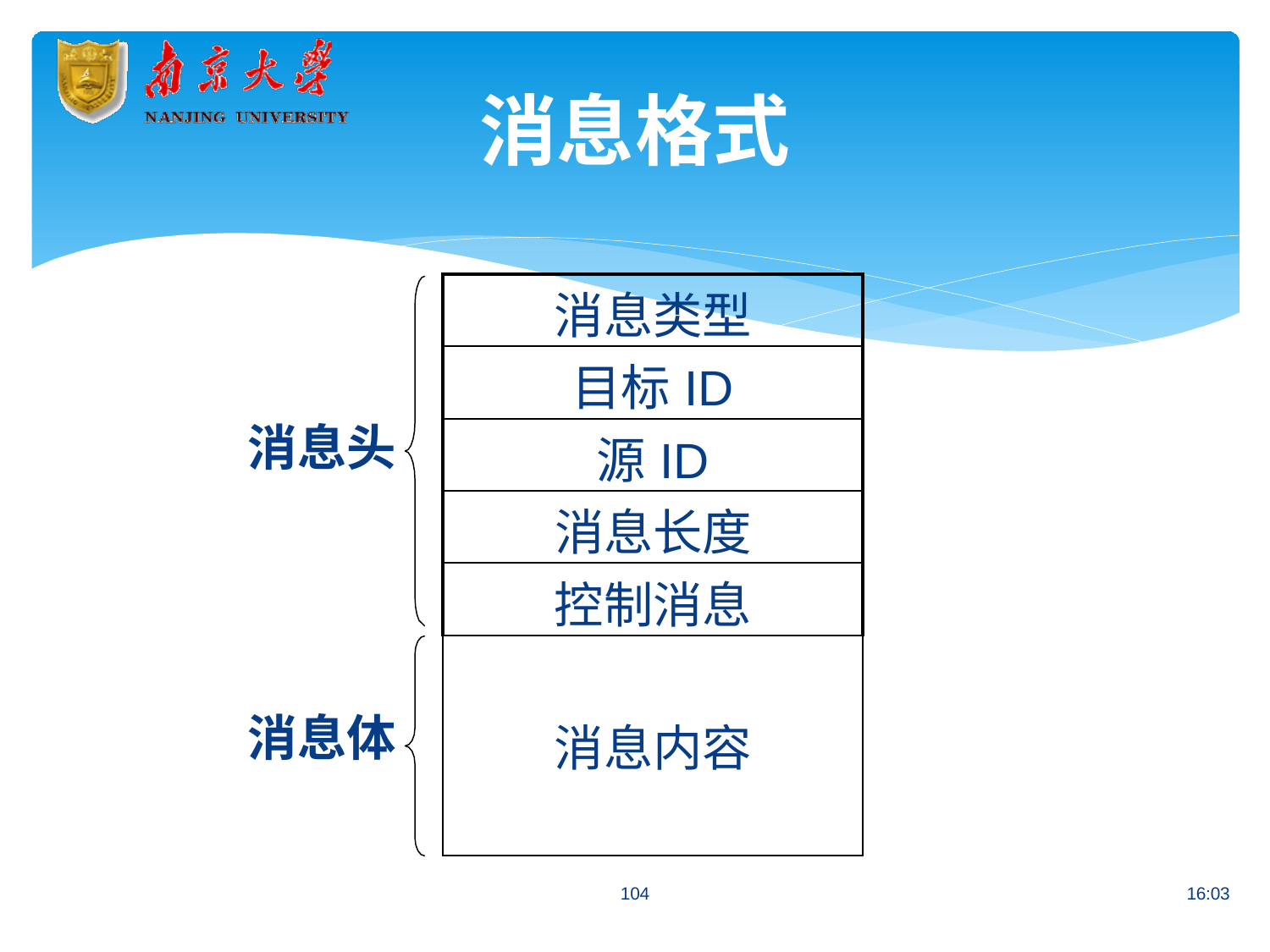

# 消息格式

| 消息类型 |
| --- |
| 目标ID |
| 源ID |
| 消息长度 |
| 控制消息 |
| 消息内容 |

消息头

消息体
104
16:03